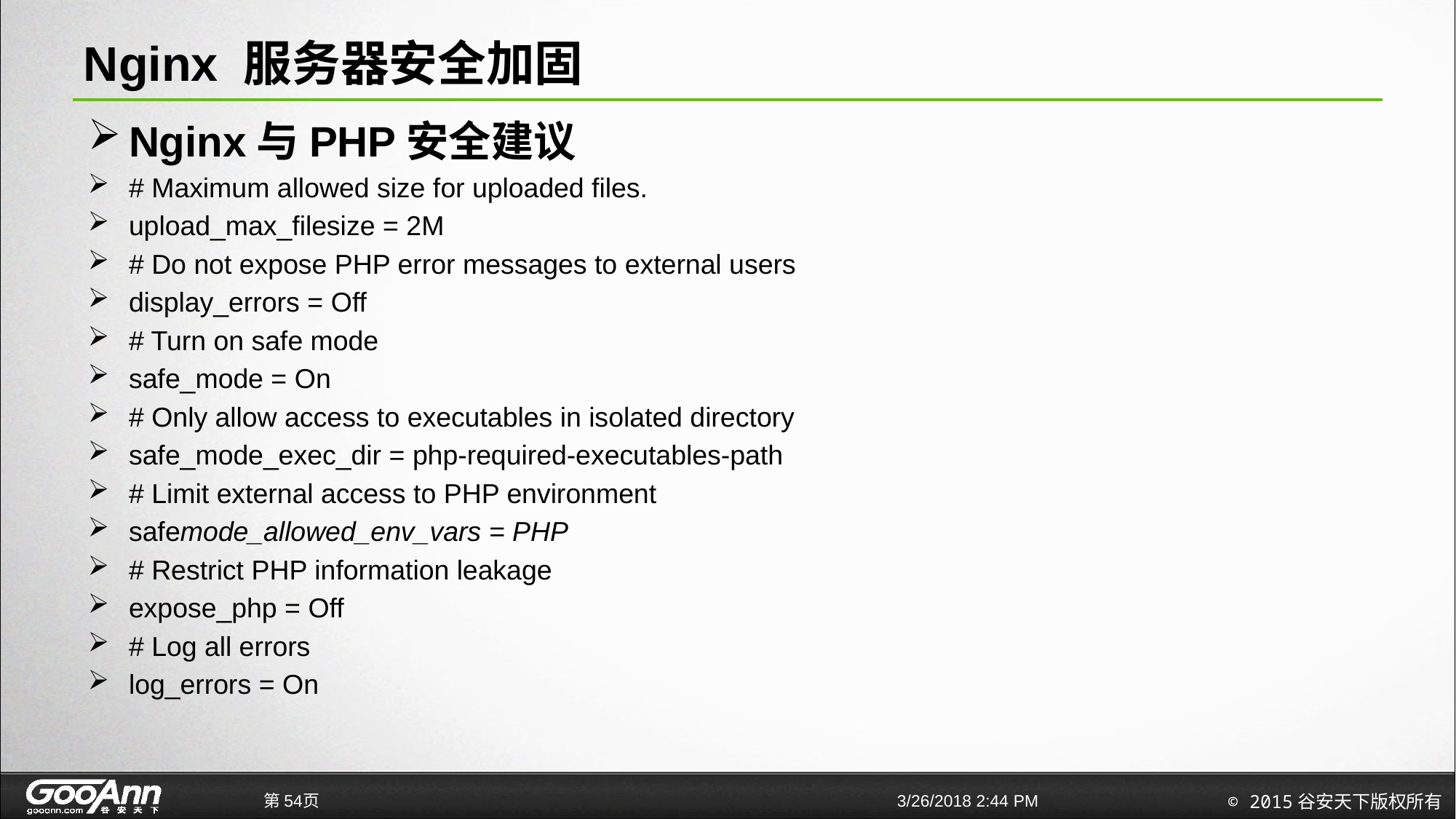

# Nginx 服务器安全加固
Nginx与PHP安全建议
# Maximum allowed size for uploaded files.
upload_max_filesize = 2M
# Do not expose PHP error messages to external users
display_errors = Off
# Turn on safe mode
safe_mode = On
# Only allow access to executables in isolated directory
safe_mode_exec_dir = php-required-executables-path
# Limit external access to PHP environment
safemode_allowed_env_vars = PHP
# Restrict PHP information leakage
expose_php = Off
# Log all errors
log_errors = On